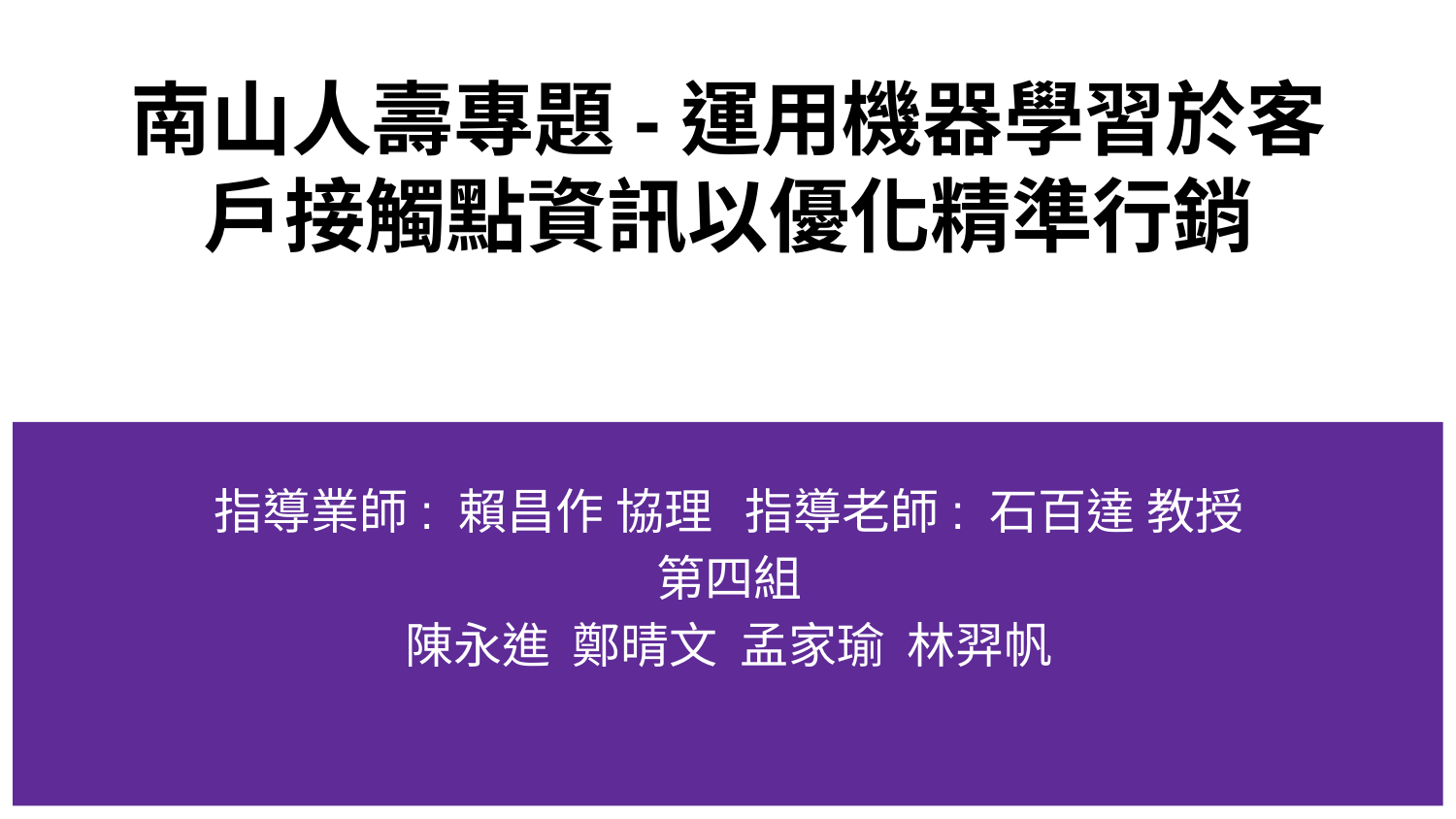

# 南山人壽專題-運用機器學習於客戶接觸點資訊以優化精準行銷
指導業師: 賴昌作 協理   指導老師: 石百達 教授
第四組
陳永進  鄭晴文  孟家瑜  林羿帆